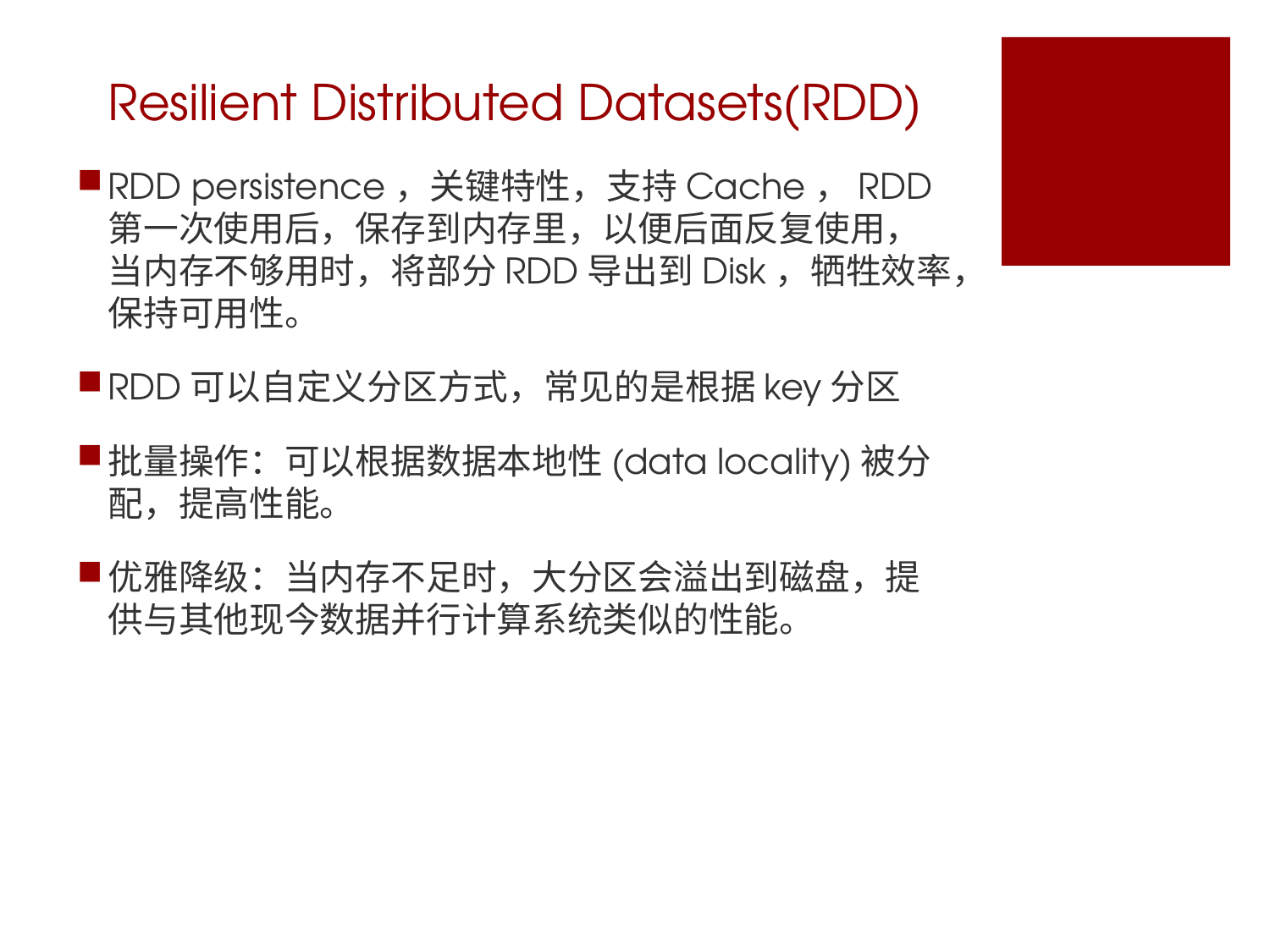

# Resilient Distributed Datasets(RDD)
RDD persistence，关键特性，支持Cache，RDD第一次使用后，保存到内存里，以便后面反复使用，当内存不够用时，将部分RDD导出到Disk，牺牲效率，保持可用性。
RDD可以自定义分区方式，常见的是根据key分区
批量操作：可以根据数据本地性(data locality)被分配，提高性能。
优雅降级：当内存不足时，大分区会溢出到磁盘，提供与其他现今数据并行计算系统类似的性能。